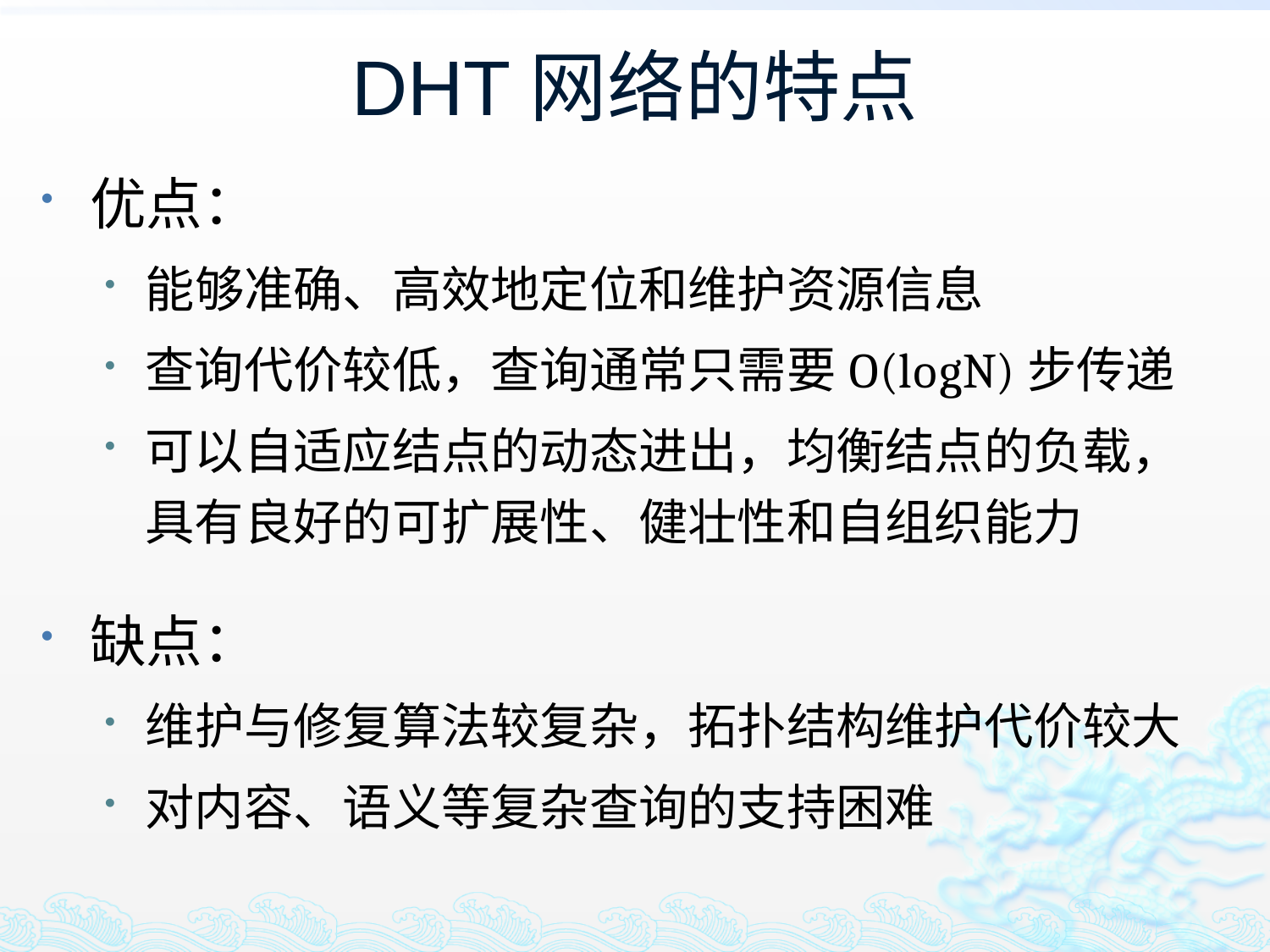

# DHT网络的特点
优点：
能够准确、高效地定位和维护资源信息
查询代价较低，查询通常只需要O(logN)步传递
可以自适应结点的动态进出，均衡结点的负载，具有良好的可扩展性、健壮性和自组织能力
缺点：
维护与修复算法较复杂，拓扑结构维护代价较大
对内容、语义等复杂查询的支持困难